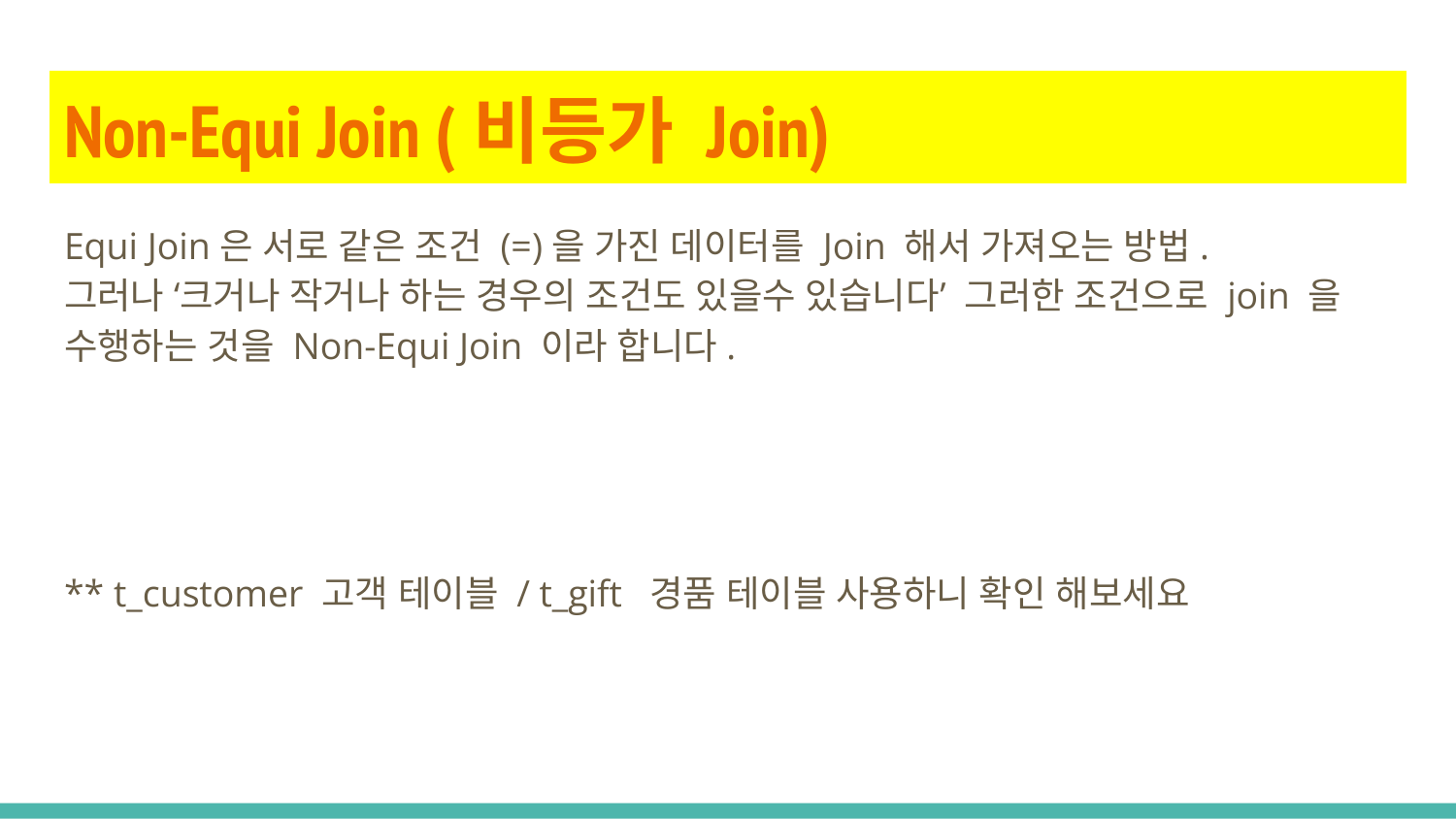

# Non-Equi Join (비등가 Join)
Equi Join은 서로 같은 조건 (=)을 가진 데이터를 Join 해서 가져오는 방법.
그러나 ‘크거나 작거나 하는 경우의 조건도 있을수 있습니다’  그러한 조건으로 join 을 수행하는 것을 Non-Equi Join 이라 합니다.

** t_customer 고객 테이블 / t_gift  경품 테이블 사용하니 확인 해보세요